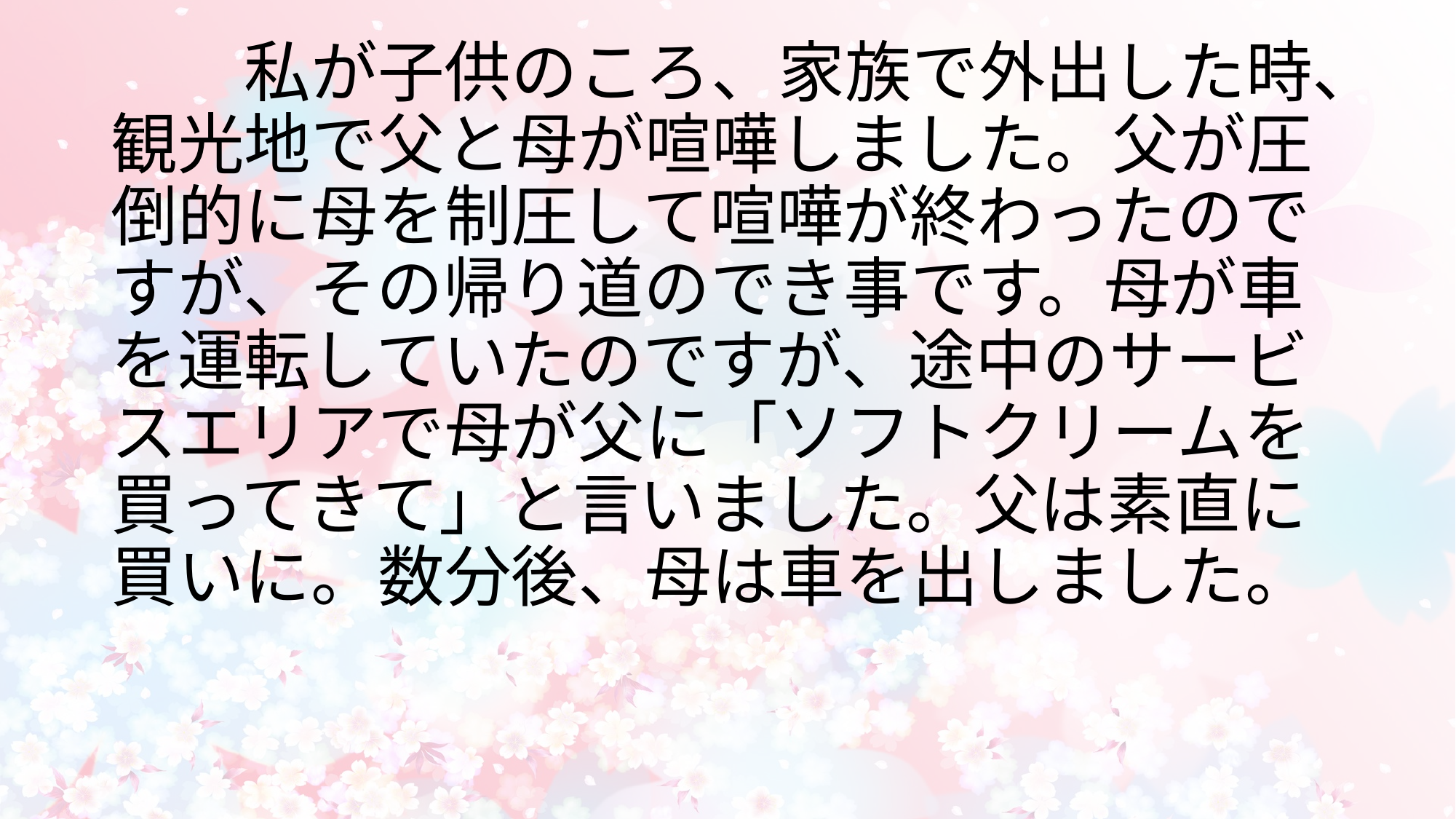

私が子供のころ、家族で外出した時、観光地で父と母が喧嘩しました。父が圧倒的に母を制圧して喧嘩が終わったのですが、その帰り道のでき事です。母が車を運転していたのですが、途中のサービスエリアで母が父に「ソフトクリームを買ってきて」と言いました。父は素直に買いに。数分後、母は車を出しました。